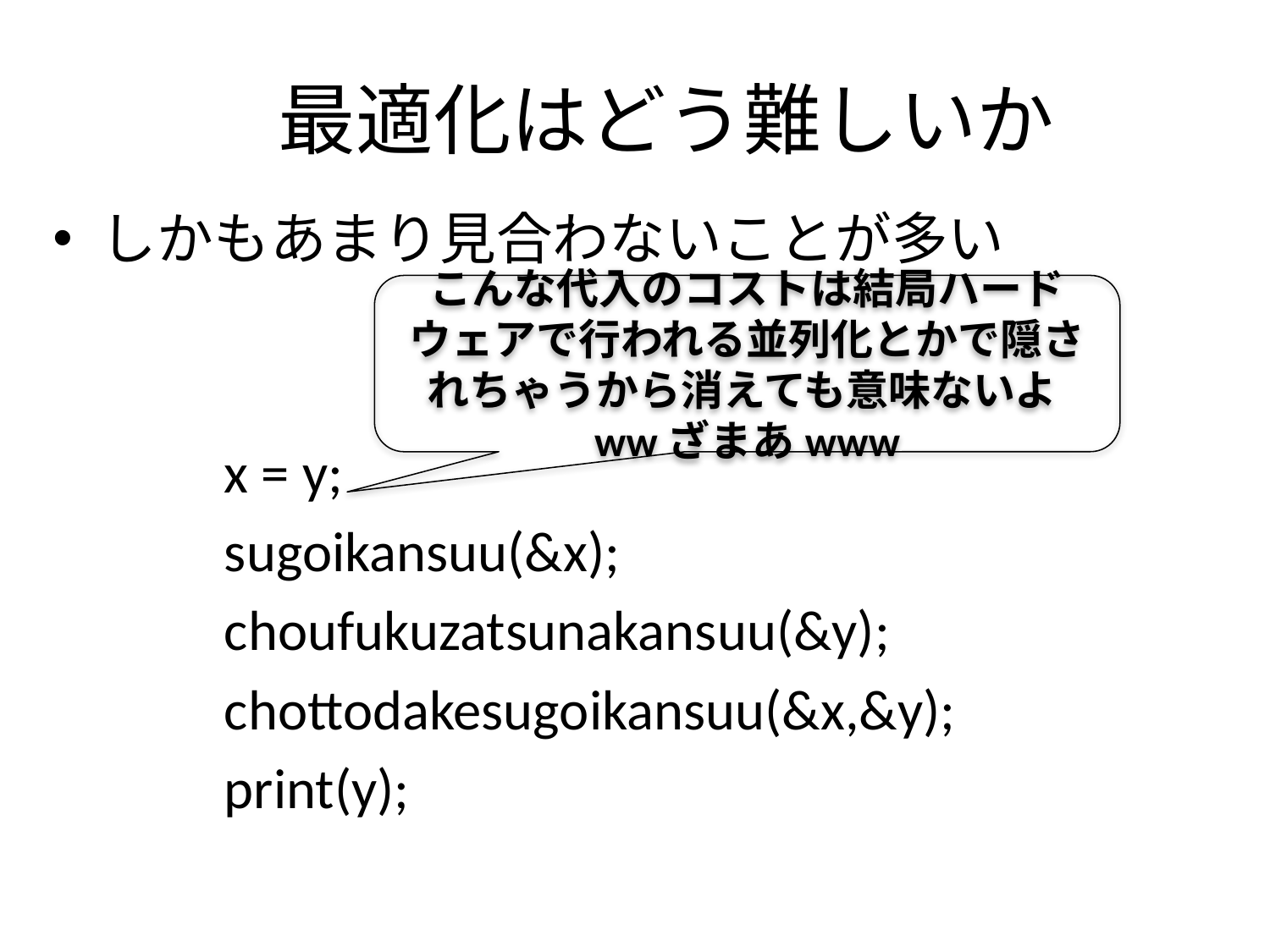

# 最適化はどう難しいか
しかもあまり見合わないことが多い
こんな代入のコストは結局ハードウェアで行われる並列化とかで隠されちゃうから消えても意味ないよwwざまあwww
x = y;
sugoikansuu(&x);
choufukuzatsunakansuu(&y);
chottodakesugoikansuu(&x,&y);
print(y);